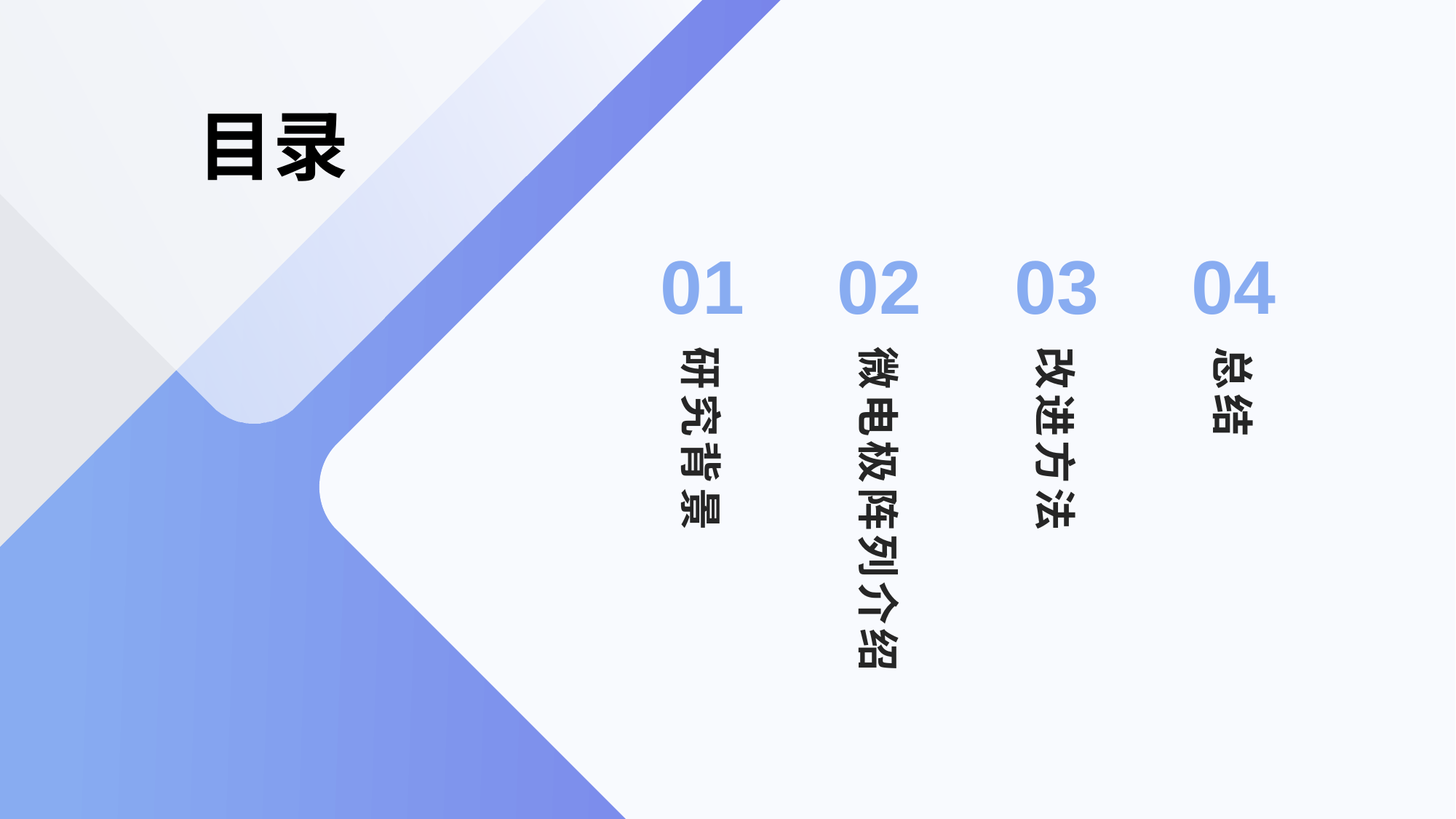

# 目录
01
02
03
04
研究背景
微电极阵列介绍
改进方法
总结